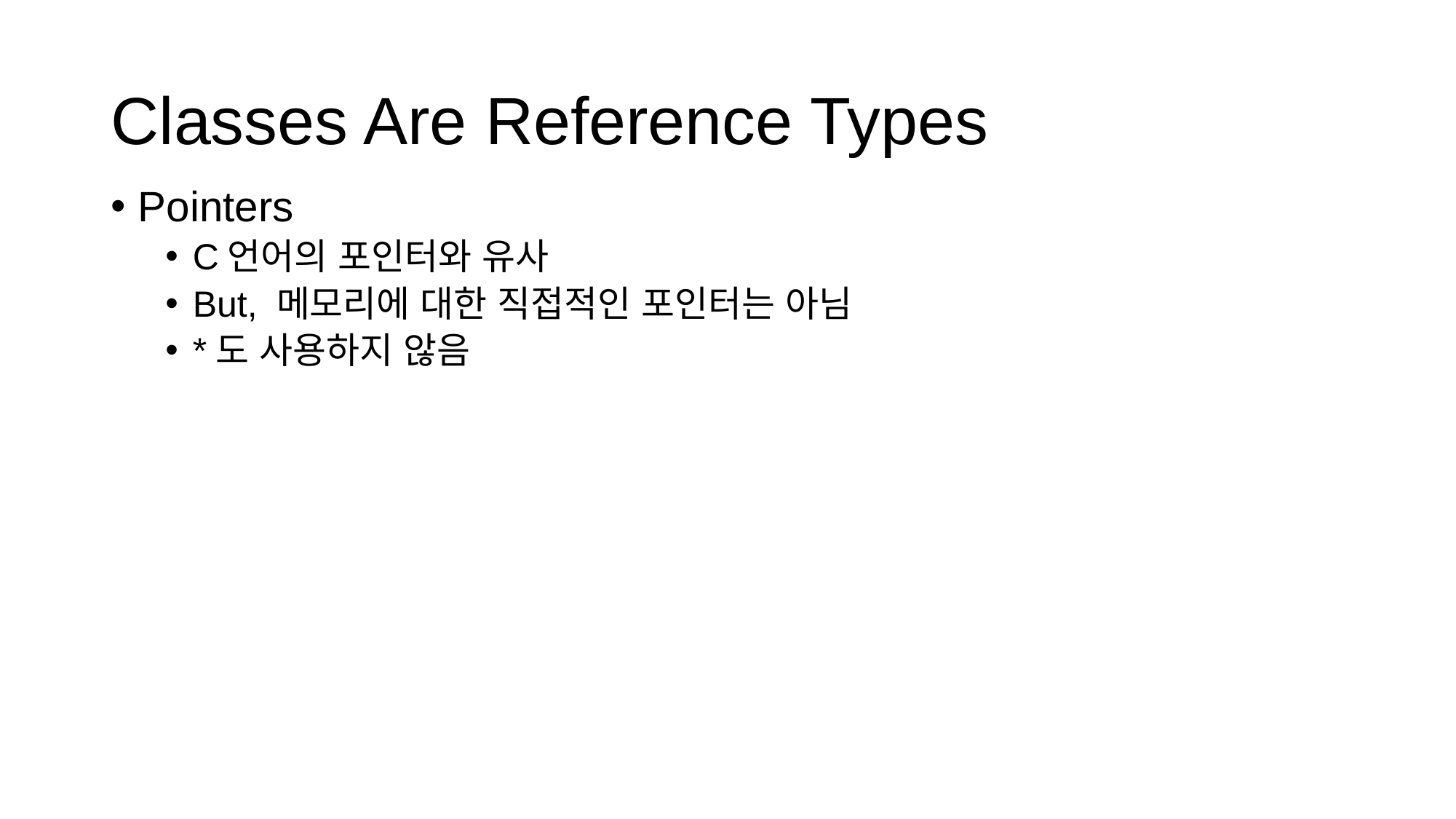

# Classes Are Reference Types
Pointers
C언어의 포인터와 유사
But, 메모리에 대한 직접적인 포인터는 아님
*도 사용하지 않음